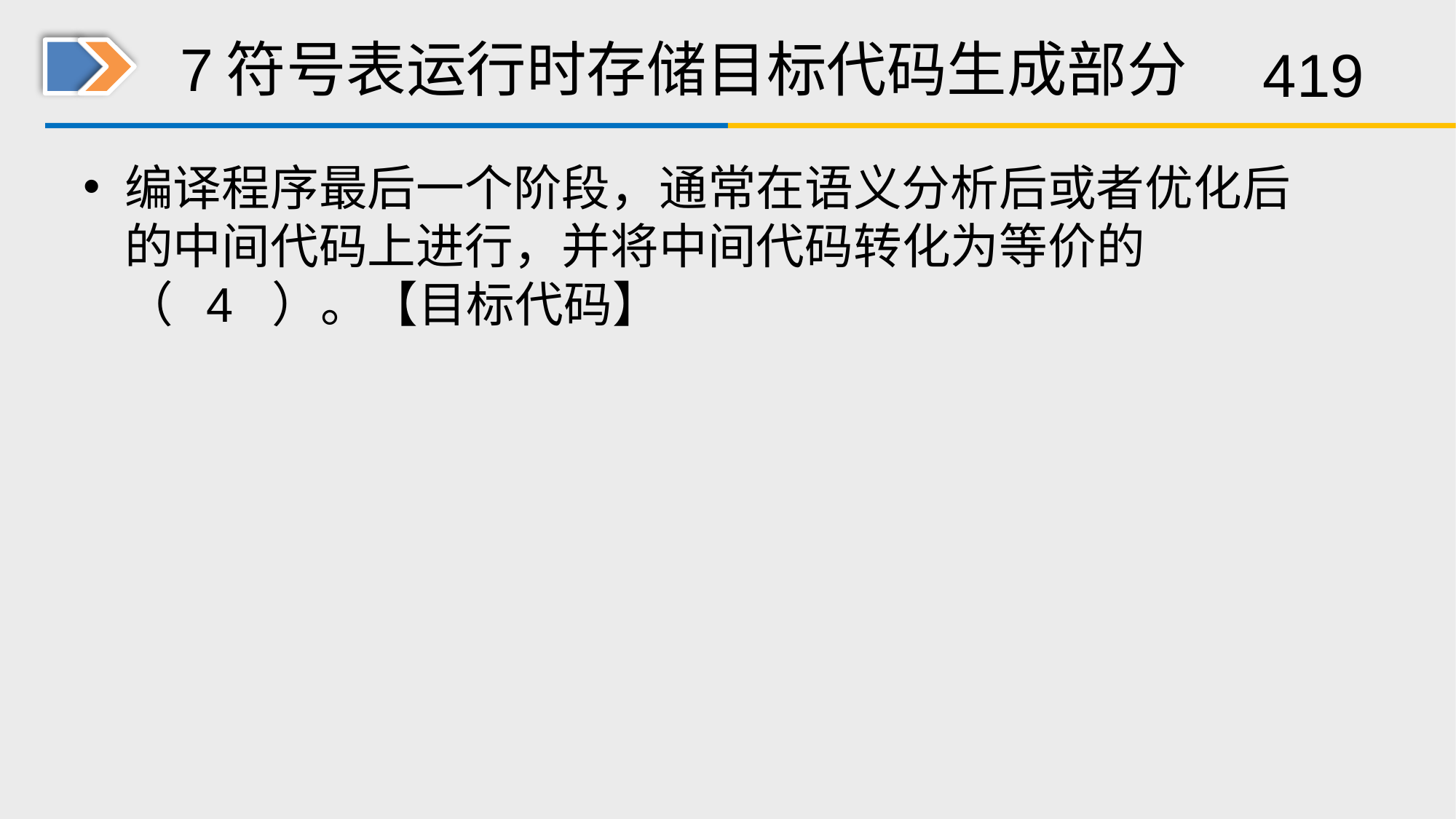

# 7符号表运行时存储目标代码生成部分
419
编译程序最后一个阶段，通常在语义分析后或者优化后的中间代码上进行，并将中间代码转化为等价的（  4  ）。【目标代码】